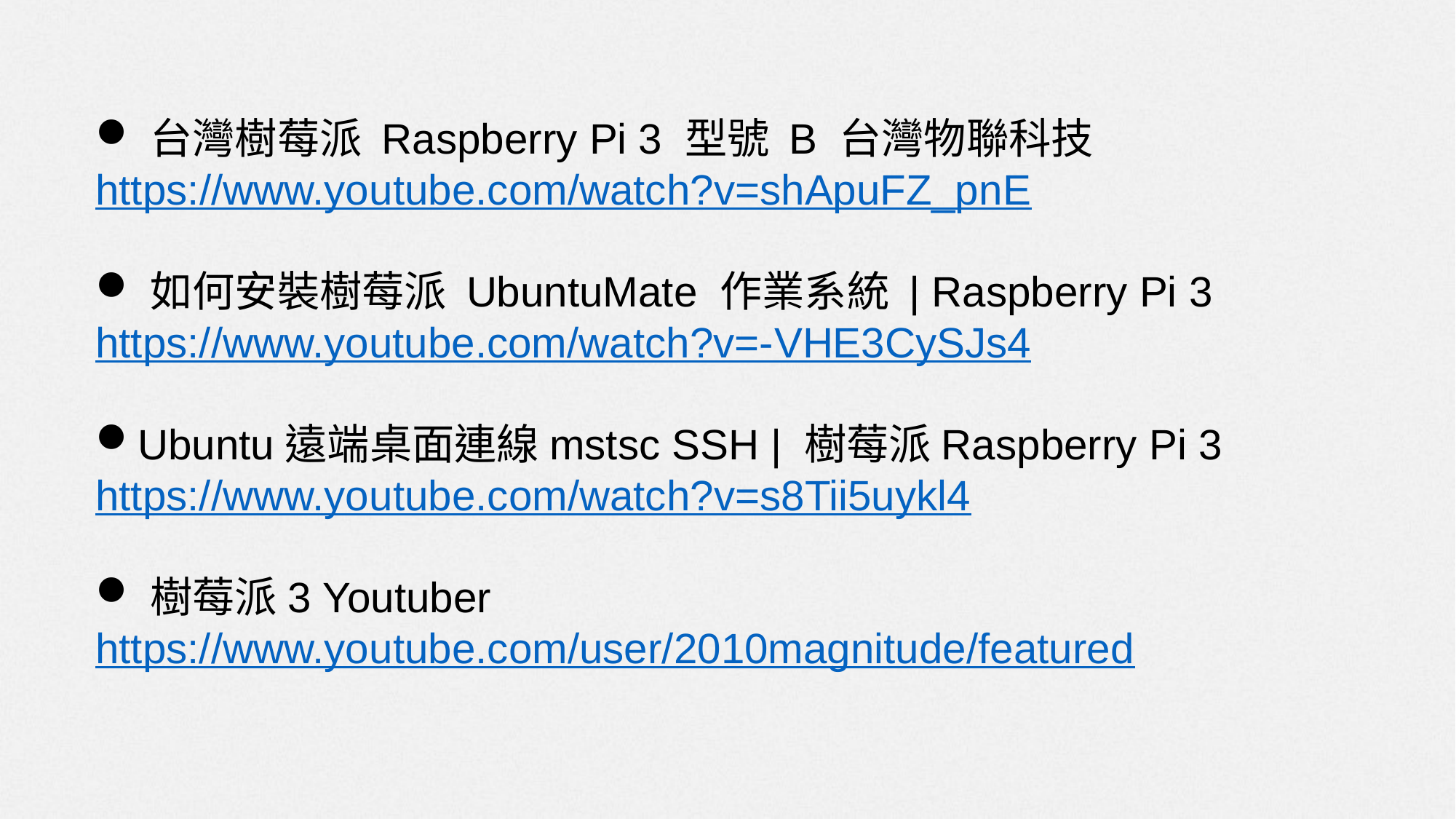

台灣樹莓派 Raspberry Pi 3 型號 B 台灣物聯科技
https://www.youtube.com/watch?v=shApuFZ_pnE

如何安裝樹莓派 UbuntuMate 作業系統 | Raspberry Pi 3
https://www.youtube.com/watch?v=-VHE3CySJs4

Ubuntu遠端桌面連線mstsc SSH | 樹莓派Raspberry Pi 3
https://www.youtube.com/watch?v=s8Tii5uykl4

樹莓派3 Youtuber
https://www.youtube.com/user/2010magnitude/featured